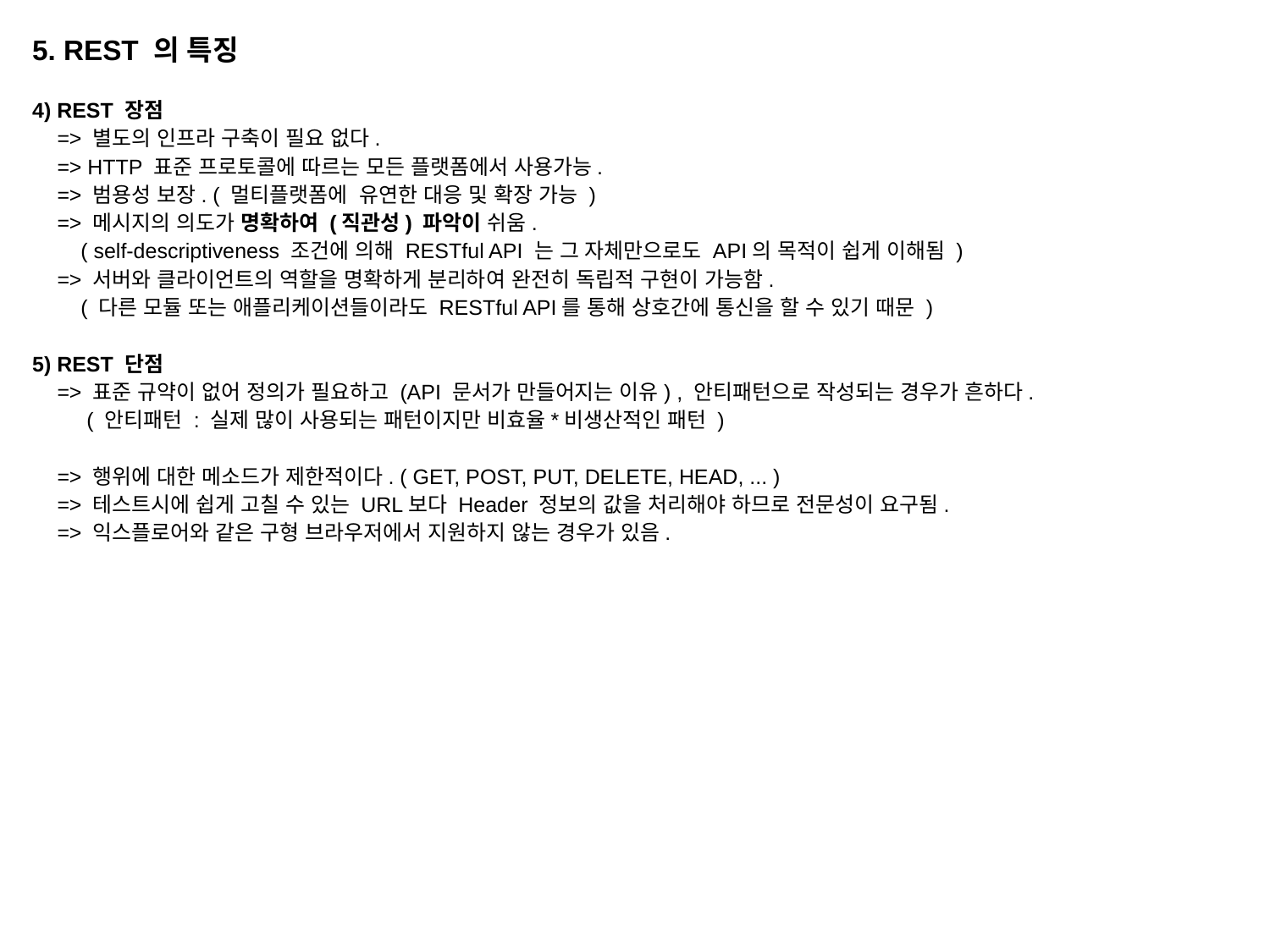

5. REST 의 특징
4) REST 장점
=> 별도의 인프라 구축이 필요 없다.
=> HTTP 표준 프로토콜에 따르는 모든 플랫폼에서 사용가능.
=> 범용성 보장. ( 멀티플랫폼에  유연한 대응 및 확장 가능 )
=> 메시지의 의도가 명확하여 (직관성) 파악이 쉬움.
    ( self-descriptiveness 조건에 의해 RESTful API 는 그 자체만으로도 API의 목적이 쉽게 이해됨 )
=> 서버와 클라이언트의 역할을 명확하게 분리하여 완전히 독립적 구현이 가능함.
    ( 다른 모듈 또는 애플리케이션들이라도 RESTful API를 통해 상호간에 통신을 할 수 있기 때문 )

5) REST 단점
=> 표준 규약이 없어 정의가 필요하고 (API 문서가 만들어지는 이유) , 안티패턴으로 작성되는 경우가 흔하다.
     ( 안티패턴 : 실제 많이 사용되는 패턴이지만 비효율*비생산적인 패턴 )
=> 행위에 대한 메소드가 제한적이다. ( GET, POST, PUT, DELETE, HEAD, ... )
=> 테스트시에 쉽게 고칠 수 있는 URL보다 Header 정보의 값을 처리해야 하므로 전문성이 요구됨.
=> 익스플로어와 같은 구형 브라우저에서 지원하지 않는 경우가 있음.